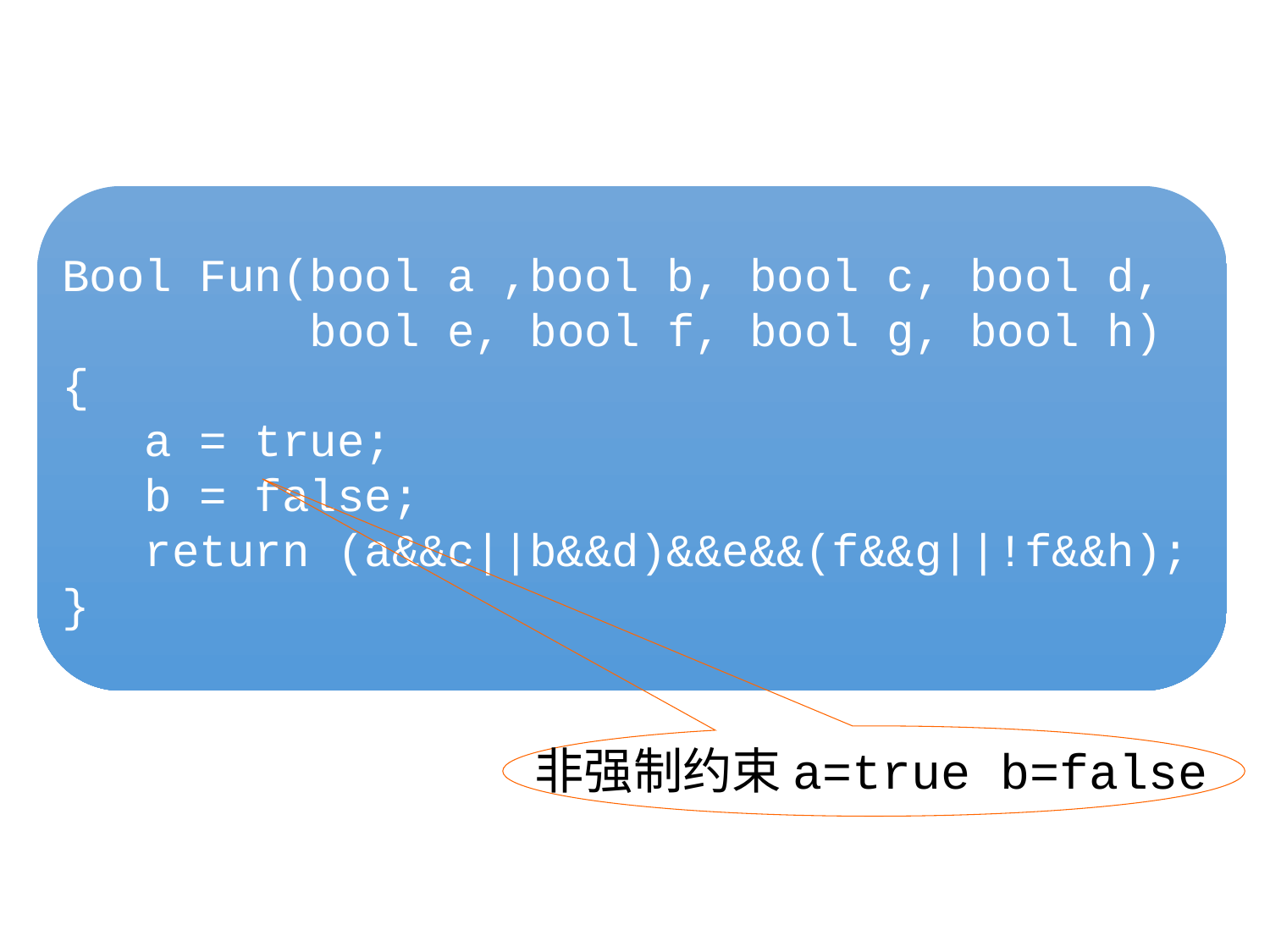

Bool Fun(bool a ,bool b, bool c, bool d,
         bool e, bool f, bool g, bool h)
{
   a = true;
   b = false;
   return (a&&c||b&&d)&&e&&(f&&g||!f&&h);
}

非强制约束a=true b=false